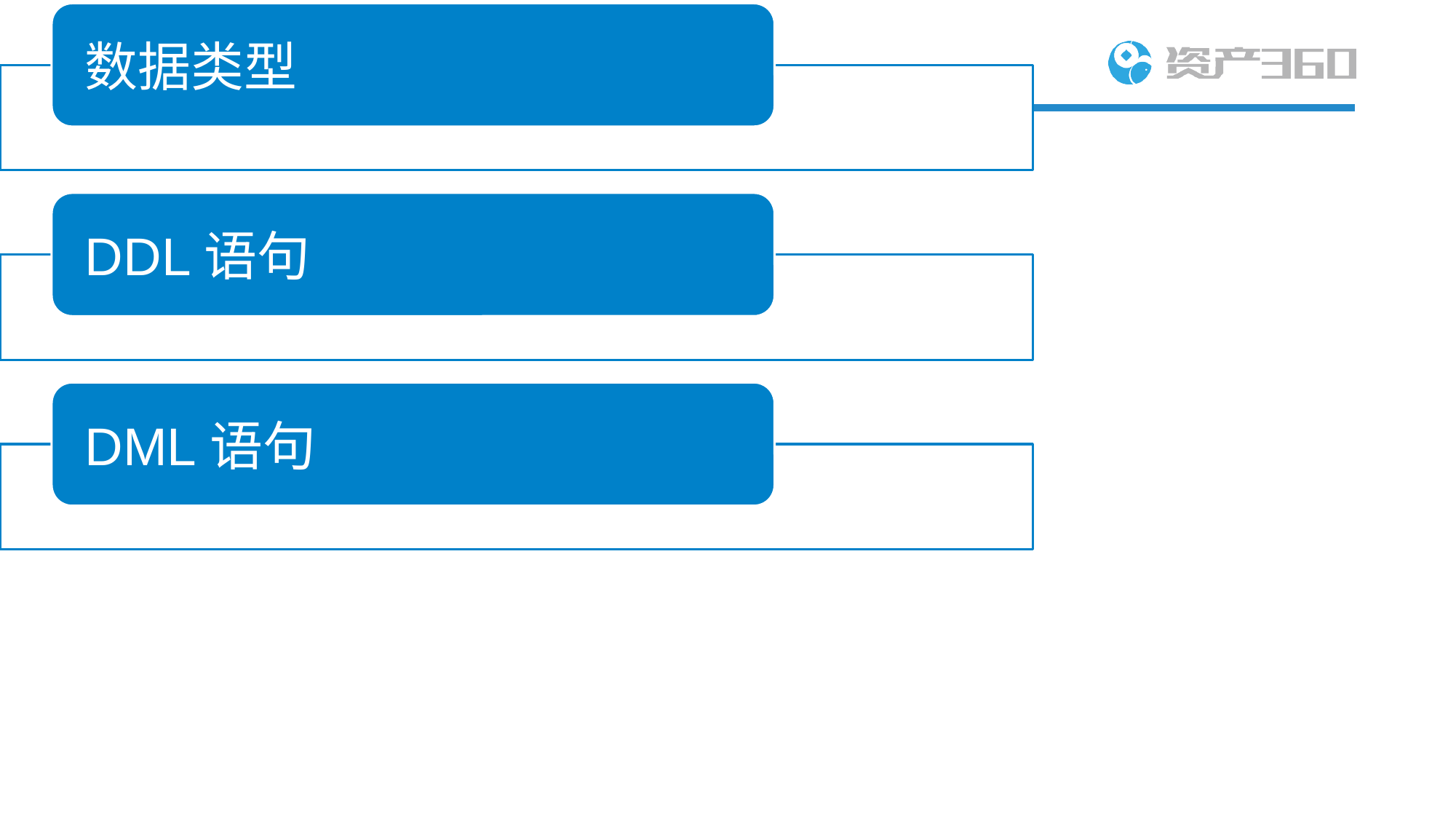

# L2 简单查询

数据类型

DDL语句

DML语句
3